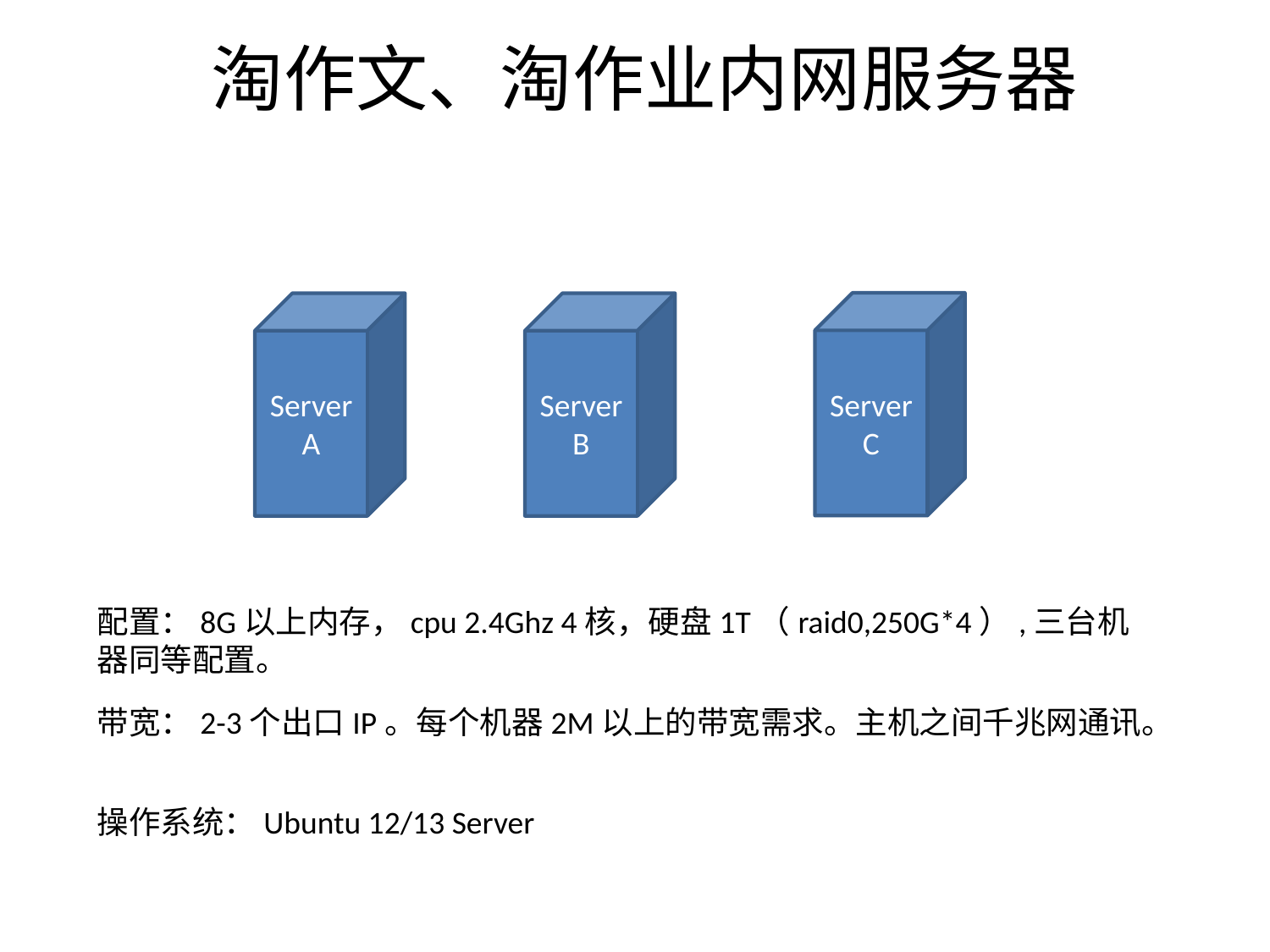

# 淘作文、淘作业内网服务器
Server
C
Server
A
Server
B
配置：8G以上内存，cpu 2.4Ghz 4核，硬盘1T（raid0,250G*4）,三台机器同等配置。
带宽：2-3个出口IP。每个机器2M以上的带宽需求。主机之间千兆网通讯。
操作系统：Ubuntu 12/13 Server